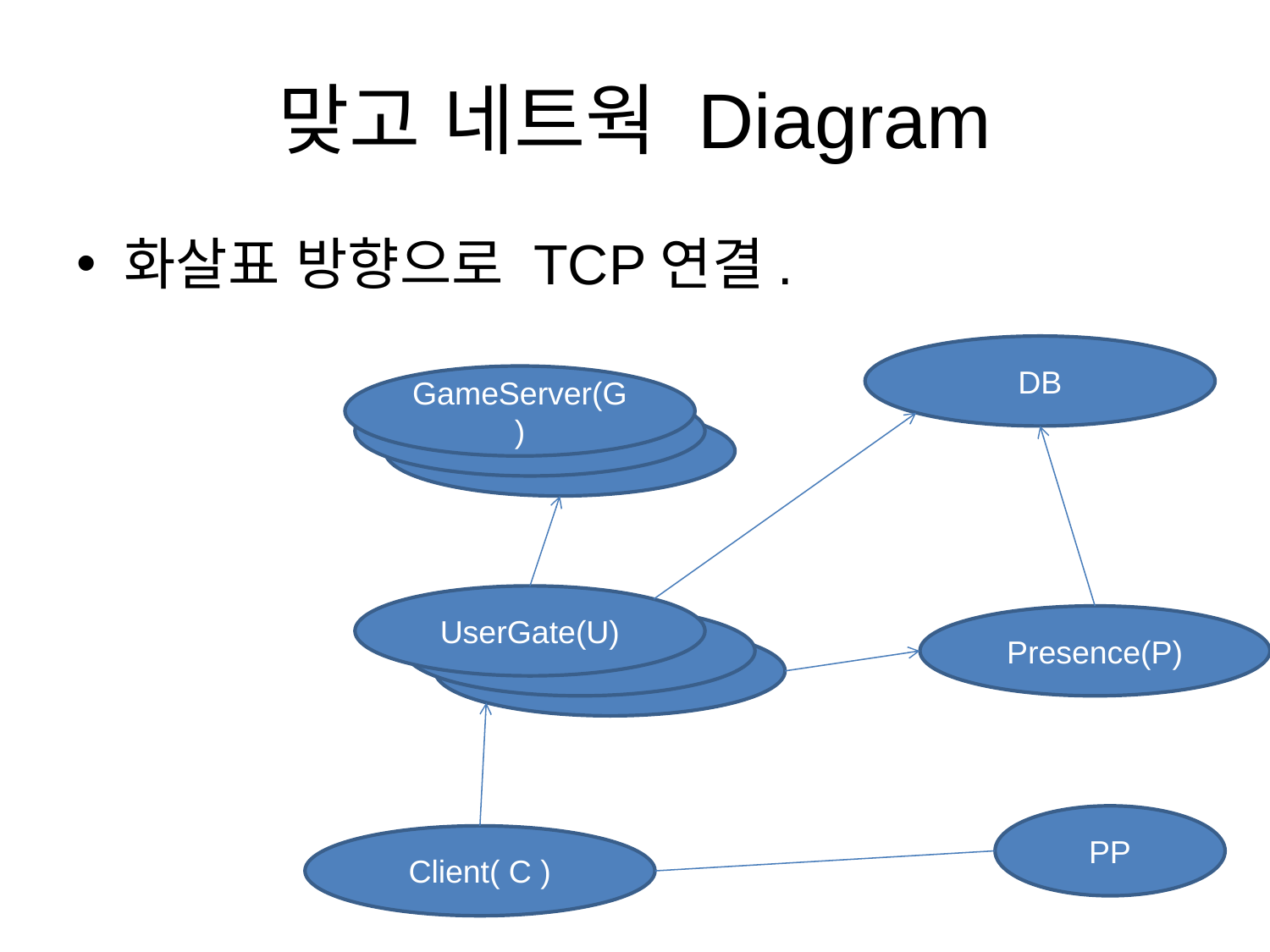

# 맞고 네트웍 Diagram
화살표 방향으로 TCP연결.
DB
GameServer(G)
GameServer
GameServer
UserGate(U)
UserGate
UserGate
Presence(P)
PP
Client( C )